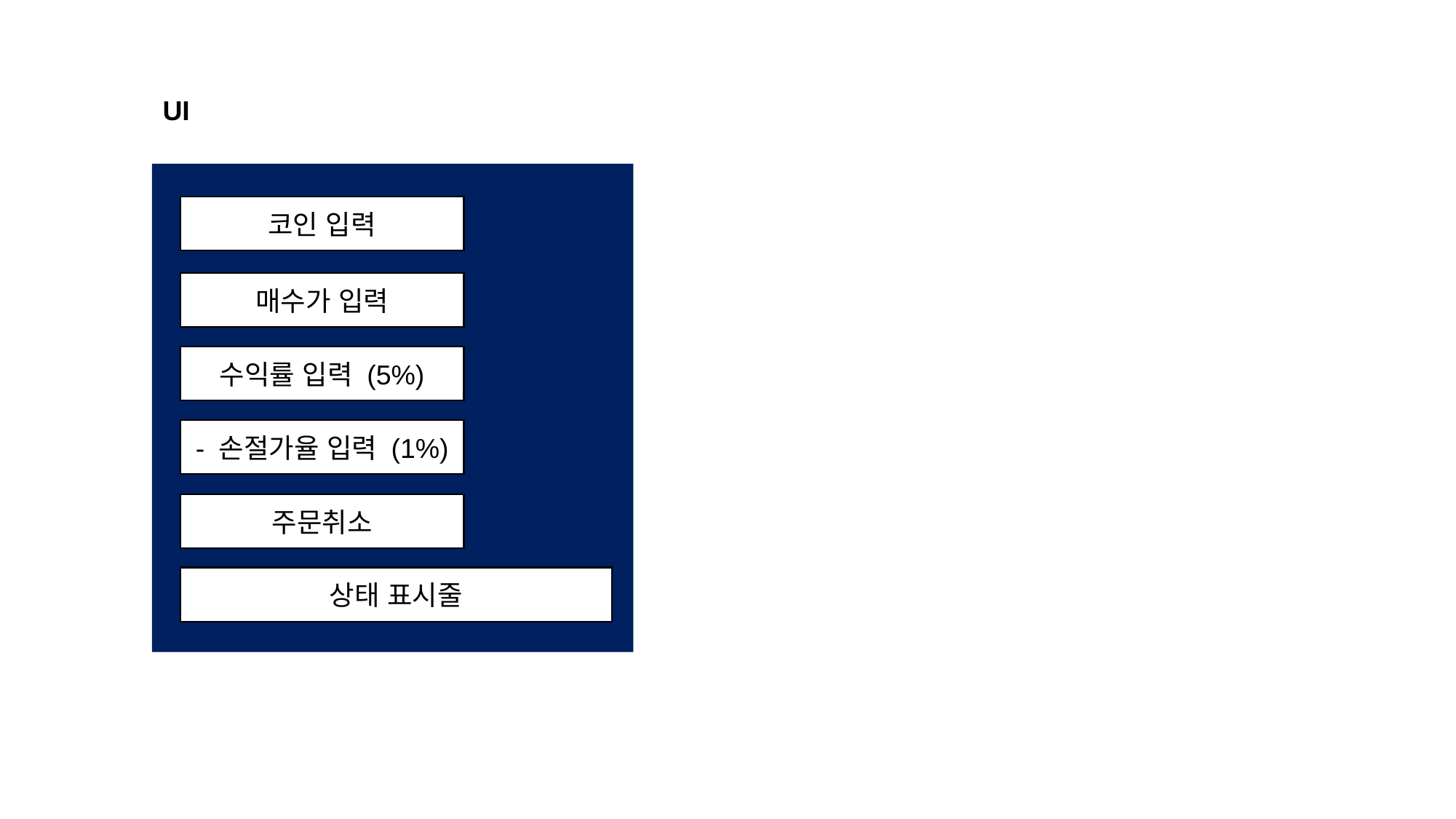

UI

코인 입력
매수가 입력
수익률 입력 (5%)
- 손절가율 입력 (1%)
주문취소
상태 표시줄